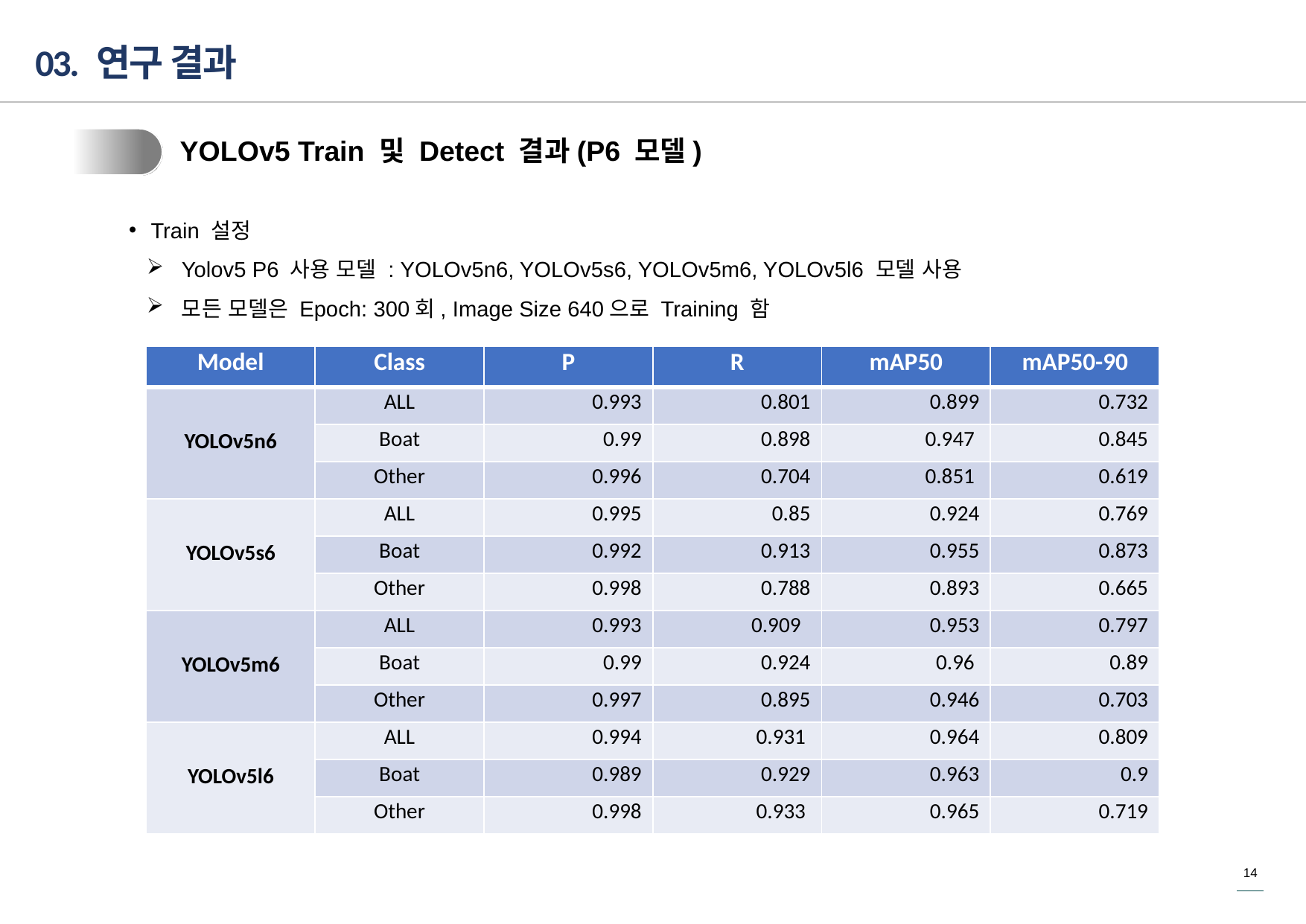

03. 연구 결과

1
YOLOv5 Train 및 Detect 결과(P6 모델)
Train 설정
Yolov5 P6 사용 모델 : YOLOv5n6, YOLOv5s6, YOLOv5m6, YOLOv5l6 모델 사용
모든 모델은 Epoch: 300회, Image Size 640으로 Training 함
| Model | Class | P | R | mAP50 | mAP50-90 |
| --- | --- | --- | --- | --- | --- |
| YOLOv5n6 | ALL | 0.993 | 0.801 | 0.899 | 0.732 |
|  | Boat | 0.99 | 0.898 | 0.947 | 0.845 |
|  | Other | 0.996 | 0.704 | 0.851 | 0.619 |
| YOLOv5s6 | ALL | 0.995 | 0.85 | 0.924 | 0.769 |
|  | Boat | 0.992 | 0.913 | 0.955 | 0.873 |
|  | Other | 0.998 | 0.788 | 0.893 | 0.665 |
| YOLOv5m6 | ALL | 0.993 | 0.909 | 0.953 | 0.797 |
|  | Boat | 0.99 | 0.924 | 0.96 | 0.89 |
|  | Other | 0.997 | 0.895 | 0.946 | 0.703 |
| YOLOv5l6 | ALL | 0.994 | 0.931 | 0.964 | 0.809 |
|  | Boat | 0.989 | 0.929 | 0.963 | 0.9 |
|  | Other | 0.998 | 0.933 | 0.965 | 0.719 |